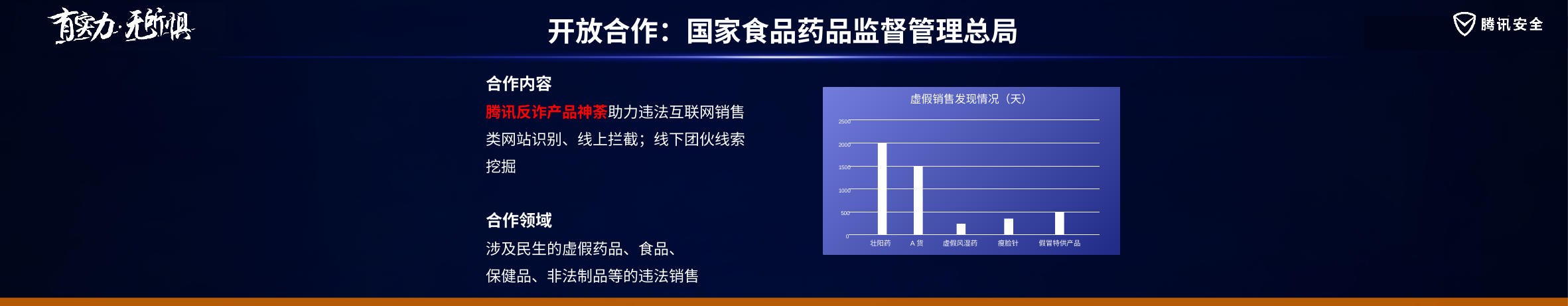

开放合作：国家食品药品监督管理总局
合作内容
腾讯反诈产品神荼助力违法互联网销售类网站识别、线上拦截；线下团伙线索挖掘

合作领域
涉及民生的虚假药品、食品、
保健品、非法制品等的违法销售

虚假销售发现情况（天）
2500
2000

1500

1000
500

0
壮阳药
A货
虚假风湿药
瘦脸针
假冒特供产品